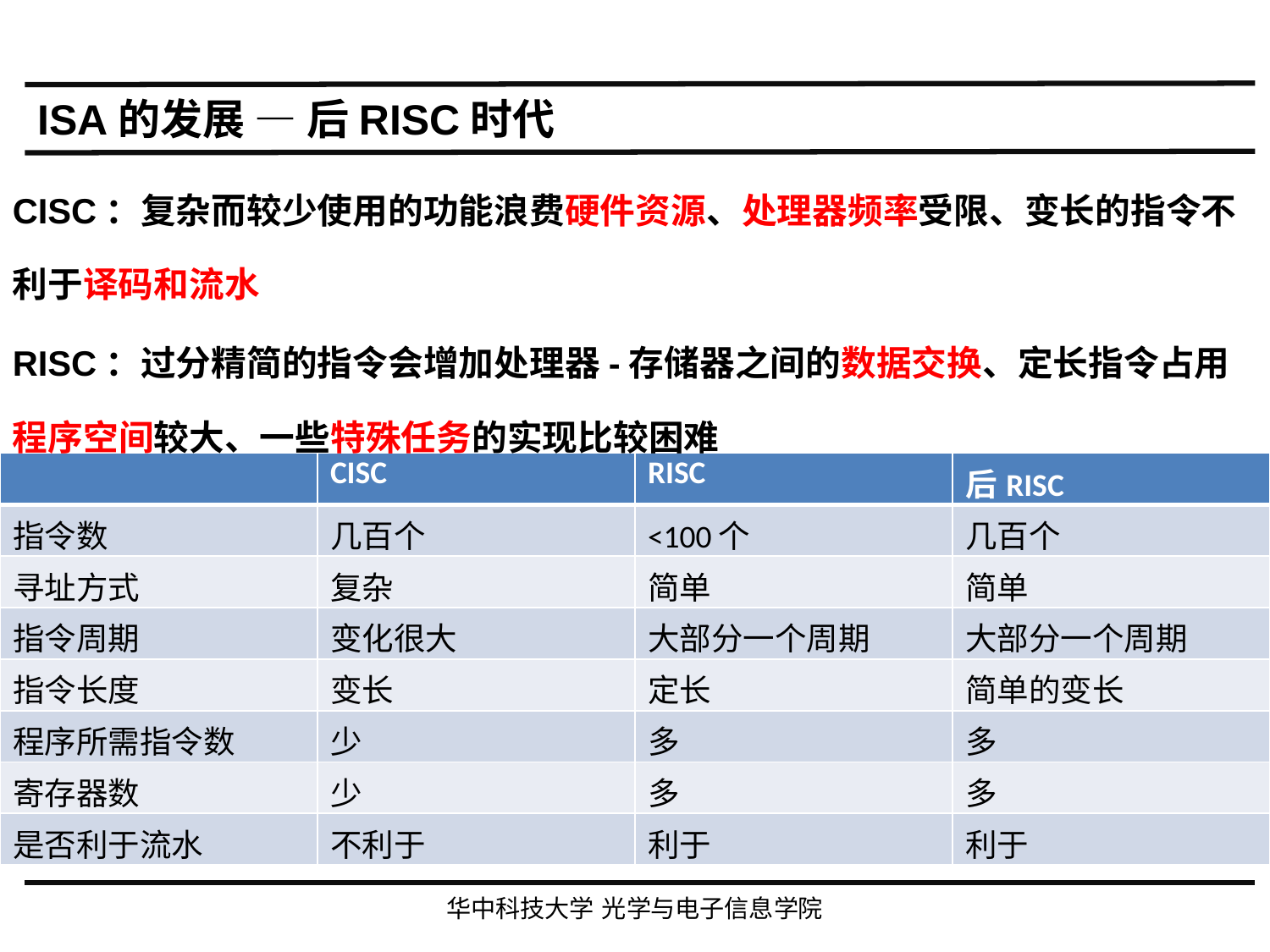

ISA的发展 — 后RISC时代
CISC：复杂而较少使用的功能浪费硬件资源、处理器频率受限、变长的指令不利于译码和流水
RISC：过分精简的指令会增加处理器-存储器之间的数据交换、定长指令占用程序空间较大、一些特殊任务的实现比较困难
|  | CISC | RISC | 后RISC |
| --- | --- | --- | --- |
| 指令数 | 几百个 | <100个 | 几百个 |
| 寻址方式 | 复杂 | 简单 | 简单 |
| 指令周期 | 变化很大 | 大部分一个周期 | 大部分一个周期 |
| 指令长度 | 变长 | 定长 | 简单的变长 |
| 程序所需指令数 | 少 | 多 | 多 |
| 寄存器数 | 少 | 多 | 多 |
| 是否利于流水 | 不利于 | 利于 | 利于 |
华中科技大学 光学与电子信息学院